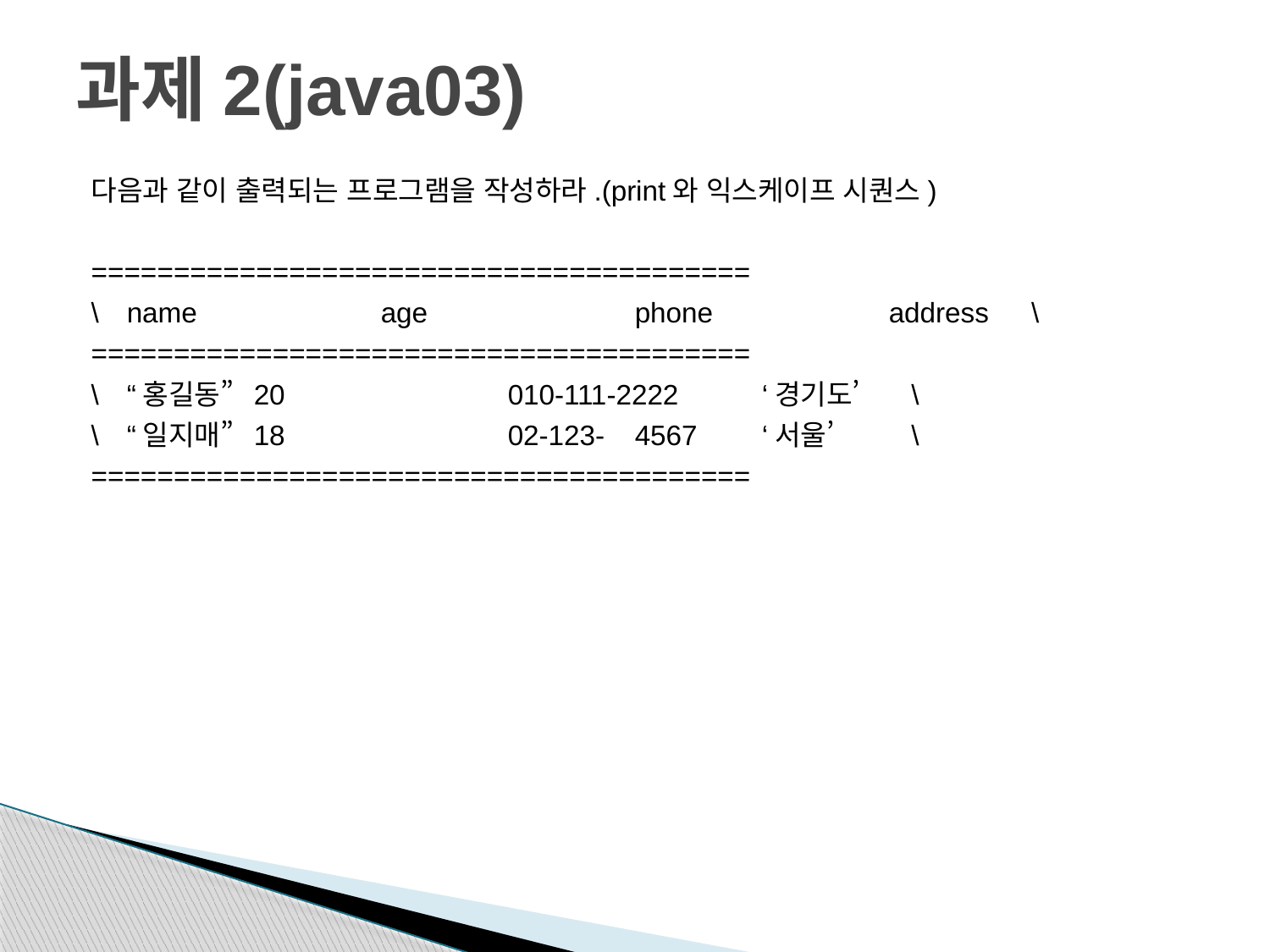

# 과제2(java03)
다음과 같이 출력되는 프로그램을 작성하라.(print와 익스케이프 시퀀스)

========================================
\	name		age		phone		address	  \
========================================
\	“홍길동”	20		010-111-2222	‘경기도’	  \
\	“일지매”	18		02-123-	4567   	‘서울’	  \
========================================